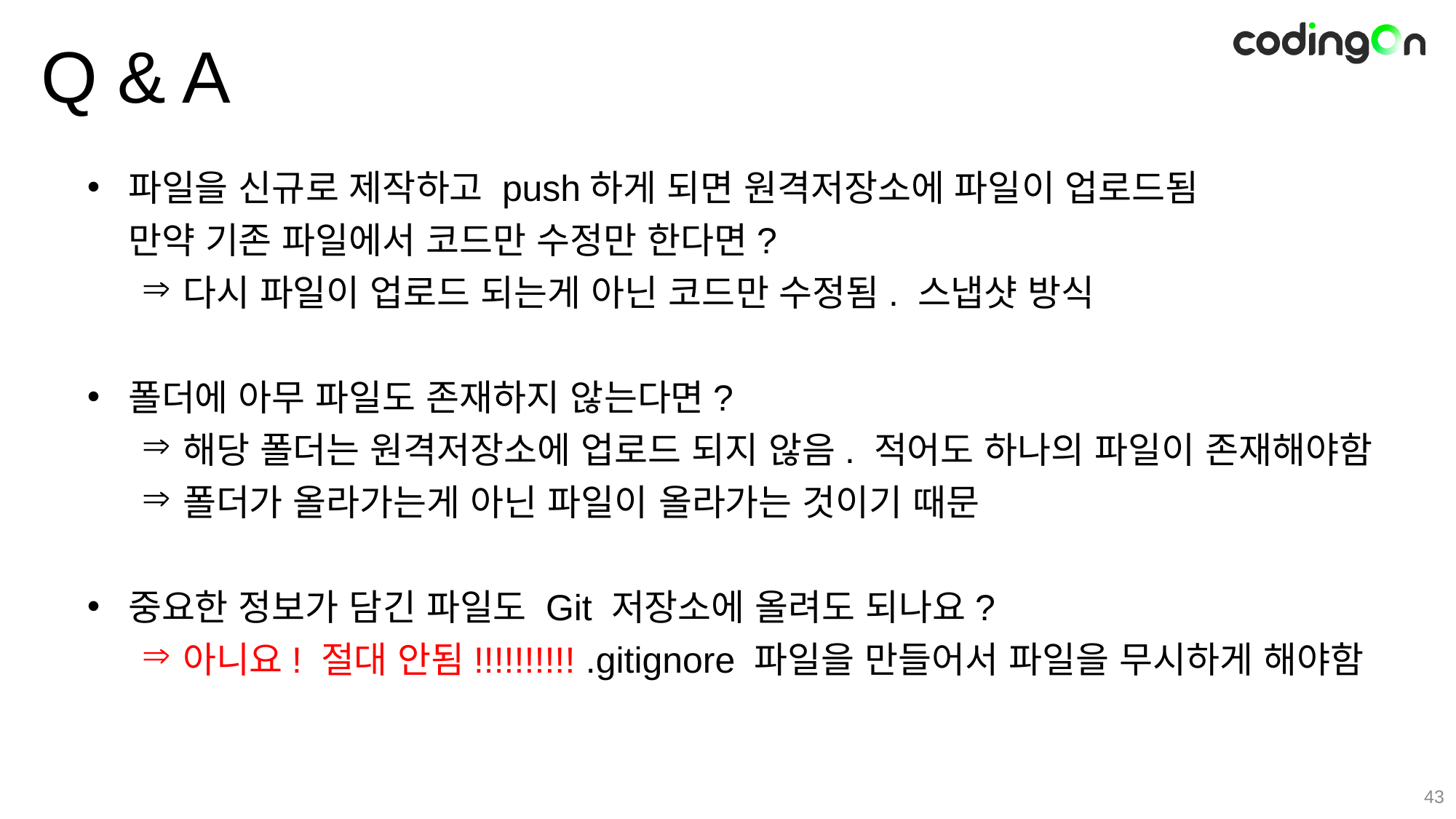

# Q & A
파일을 신규로 제작하고 push하게 되면 원격저장소에 파일이 업로드됨
만약 기존 파일에서 코드만 수정만 한다면?
다시 파일이 업로드 되는게 아닌 코드만 수정됨. 스냅샷 방식

폴더에 아무 파일도 존재하지 않는다면?
해당 폴더는 원격저장소에 업로드 되지 않음. 적어도 하나의 파일이 존재해야함
폴더가 올라가는게 아닌 파일이 올라가는 것이기 때문

중요한 정보가 담긴 파일도 Git 저장소에 올려도 되나요?
아니요! 절대 안됨!!!!!!!!!! .gitignore 파일을 만들어서 파일을 무시하게 해야함

43